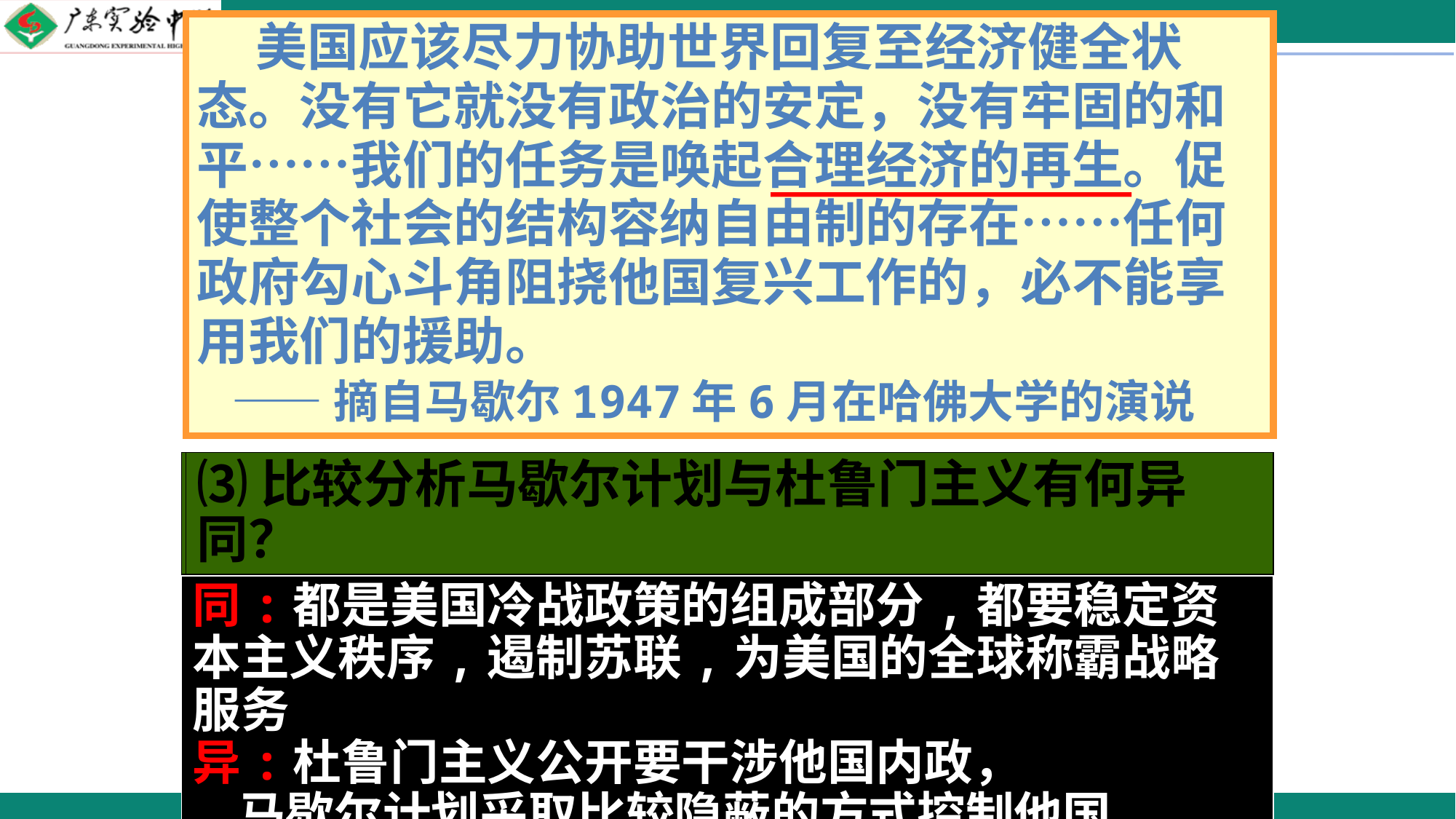

美国应该尽力协助世界回复至经济健全状态。没有它就没有政治的安定，没有牢固的和平……我们的任务是唤起合理经济的再生。促使整个社会的结构容纳自由制的存在……任何政府勾心斗角阻挠他国复兴工作的，必不能享用我们的援助。
   ——摘自马歇尔1947年6月在哈佛大学的演说

⑵从演说分析，马歇尔主张美国实施对外援助的目的是什么？
思考：
（1）材料中“合理经济的再生” 是指什么？
⑶比较分析马歇尔计划与杜鲁门主义有何异同？
同:都是美国冷战政策的组成部分,都要稳定资本主义秩序,遏制苏联,为美国的全球称霸战略服务
异:杜鲁门主义公开要干涉他国内政，
   马歇尔计划采取比较隐蔽的方式控制他国。
  一是复兴西欧经济，稳定资本主义制度；
  二是对抗遏制苏联等社会主义国家；
  三是控制西欧，占领西欧市场，巩固霸主地位
指资本主义经济的恢复。